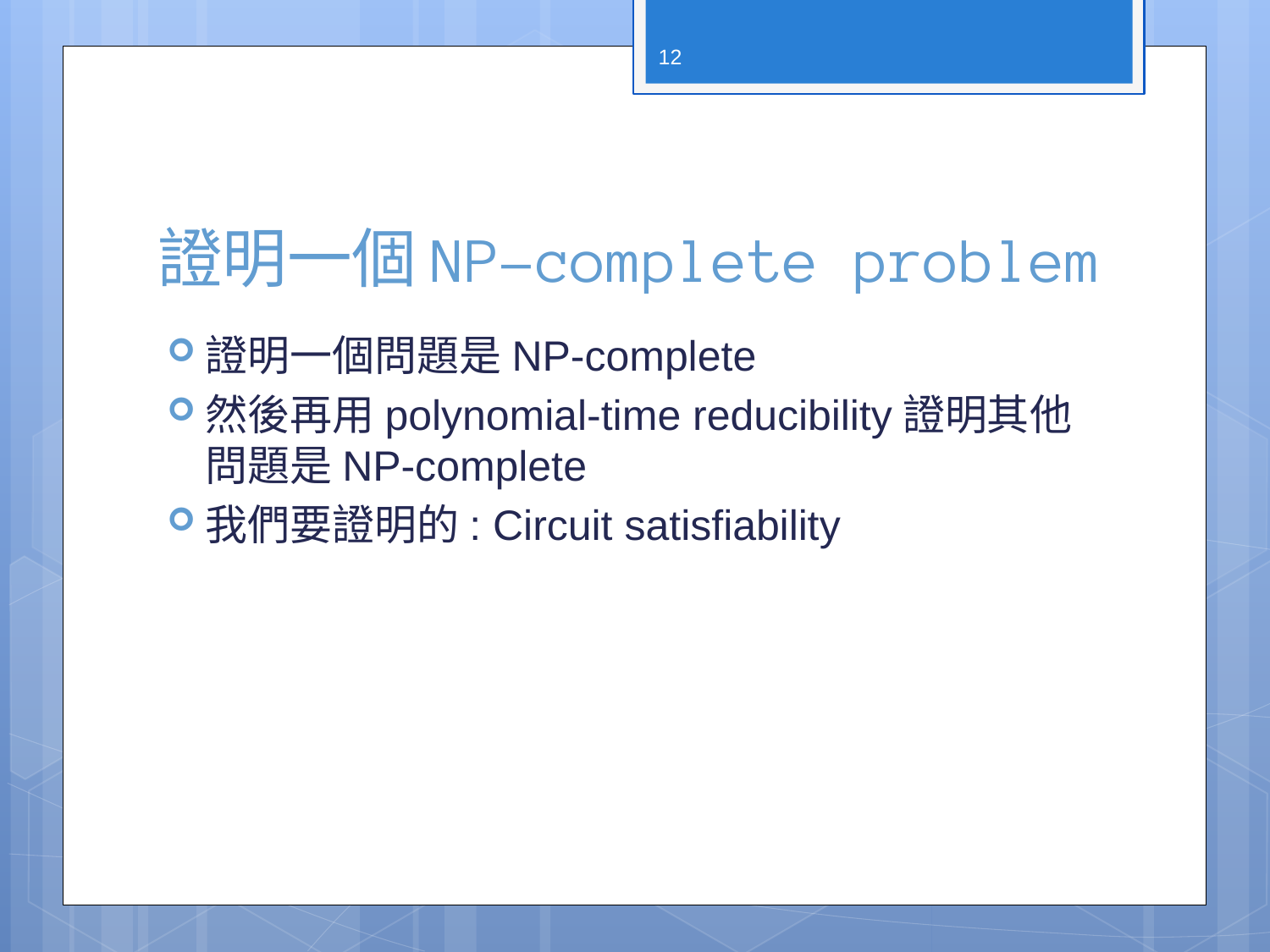

12
# 證明一個NP-complete problem
證明一個問題是NP-complete
然後再用polynomial-time reducibility證明其他問題是NP-complete
我們要證明的: Circuit satisfiability